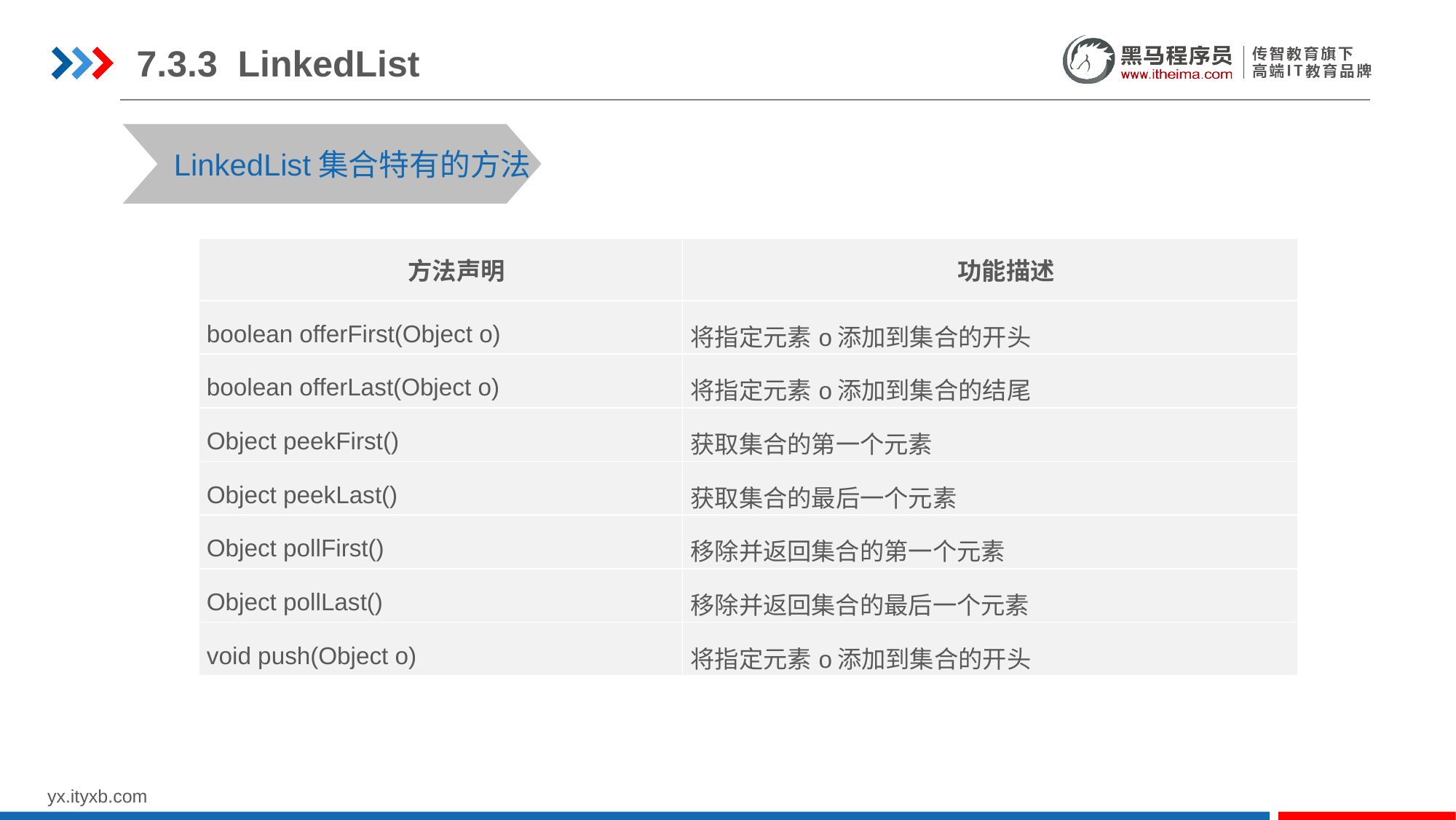

7.3.3  LinkedList

LinkedList集合特有的方法
| 方法声明 | 功能描述 |
| --- | --- |
| boolean offerFirst(Object o) | 将指定元素o添加到集合的开头 |
| boolean offerLast(Object o) | 将指定元素o添加到集合的结尾 |
| Object peekFirst() | 获取集合的第一个元素 |
| Object peekLast() | 获取集合的最后一个元素 |
| Object pollFirst() | 移除并返回集合的第一个元素 |
| Object pollLast() | 移除并返回集合的最后一个元素 |
| void push(Object o) | 将指定元素o添加到集合的开头 |